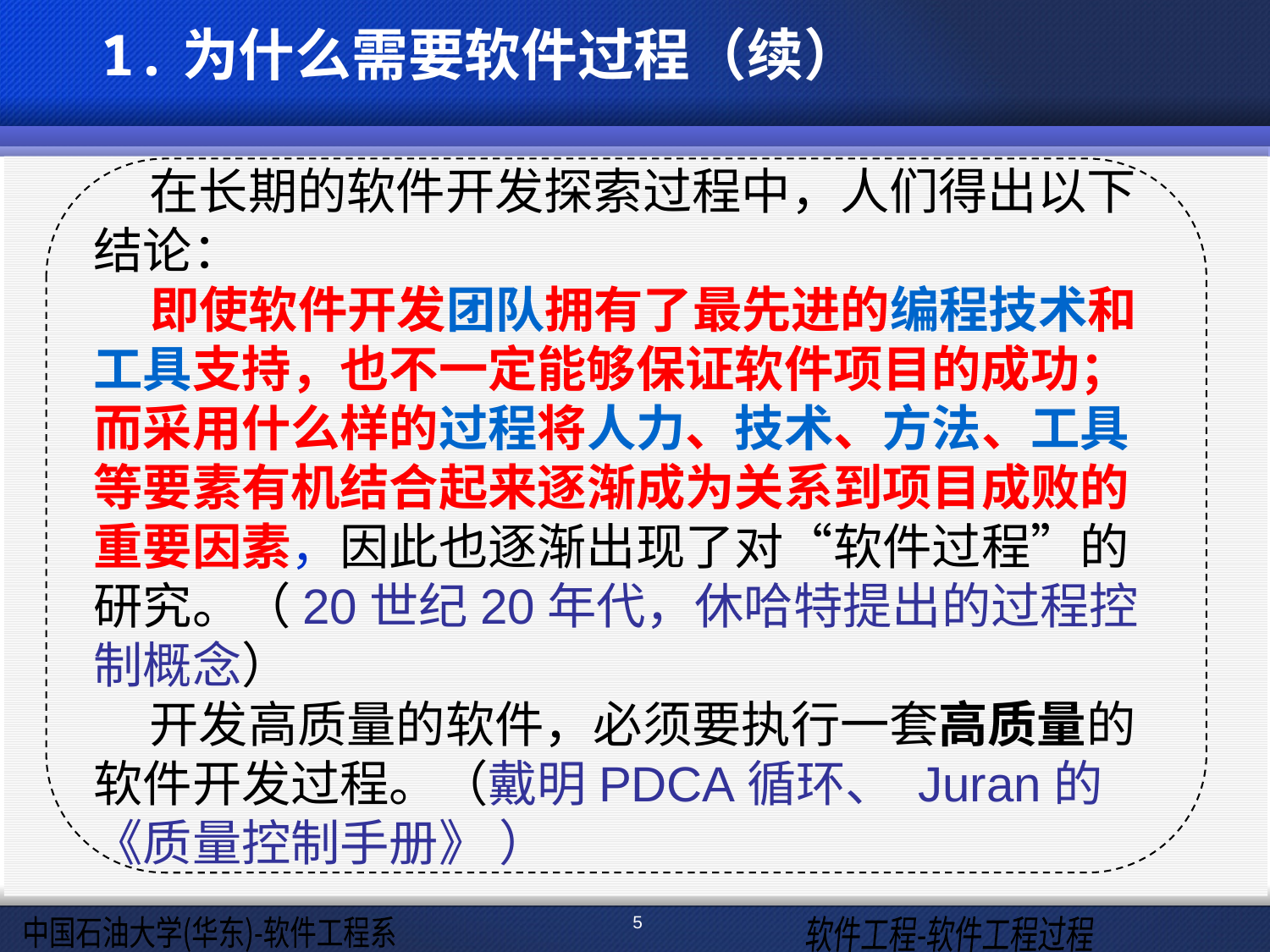

1.为什么需要软件过程（续）
    在长期的软件开发探索过程中，人们得出以下结论：
    即使软件开发团队拥有了最先进的编程技术和工具支持，也不一定能够保证软件项目的成功；而采用什么样的过程将人力、技术、方法、工具等要素有机结合起来逐渐成为关系到项目成败的重要因素，因此也逐渐出现了对“软件过程”的研究。（20世纪20年代，休哈特提出的过程控制概念）
    开发高质量的软件，必须要执行一套高质量的软件开发过程。（戴明PDCA循环、 Juran的《质量控制手册》 ）
5